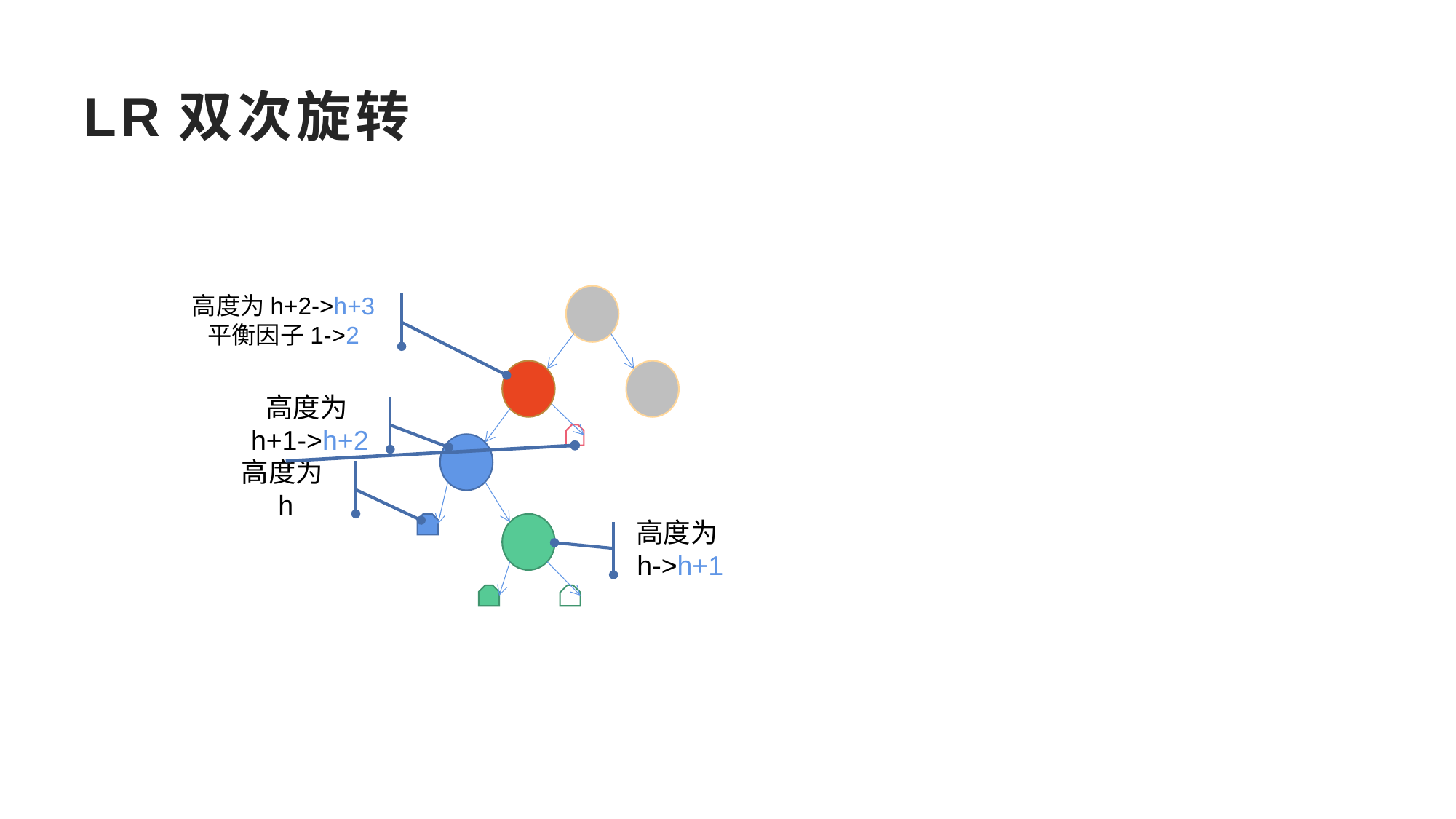

# LR双次旋转

高度为h+2->h+3
平衡因子1->2

高度为h+1->h+2

高度为h

高度为h->h+1